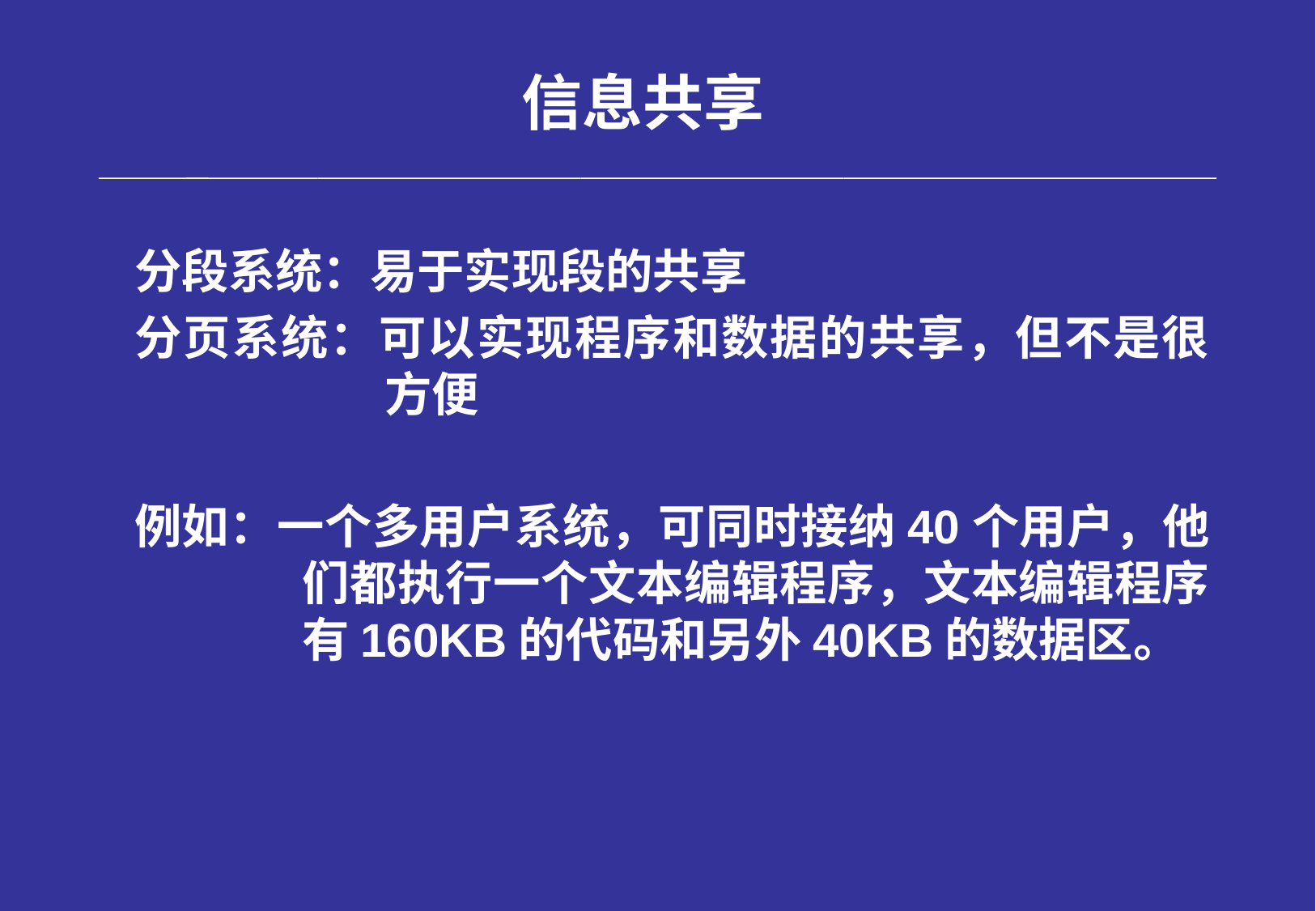

# 信息共享
分段系统：易于实现段的共享
分页系统：可以实现程序和数据的共享，但不是很方便

例如：一个多用户系统，可同时接纳40个用户，他们都执行一个文本编辑程序，文本编辑程序有160KB的代码和另外40KB的数据区。